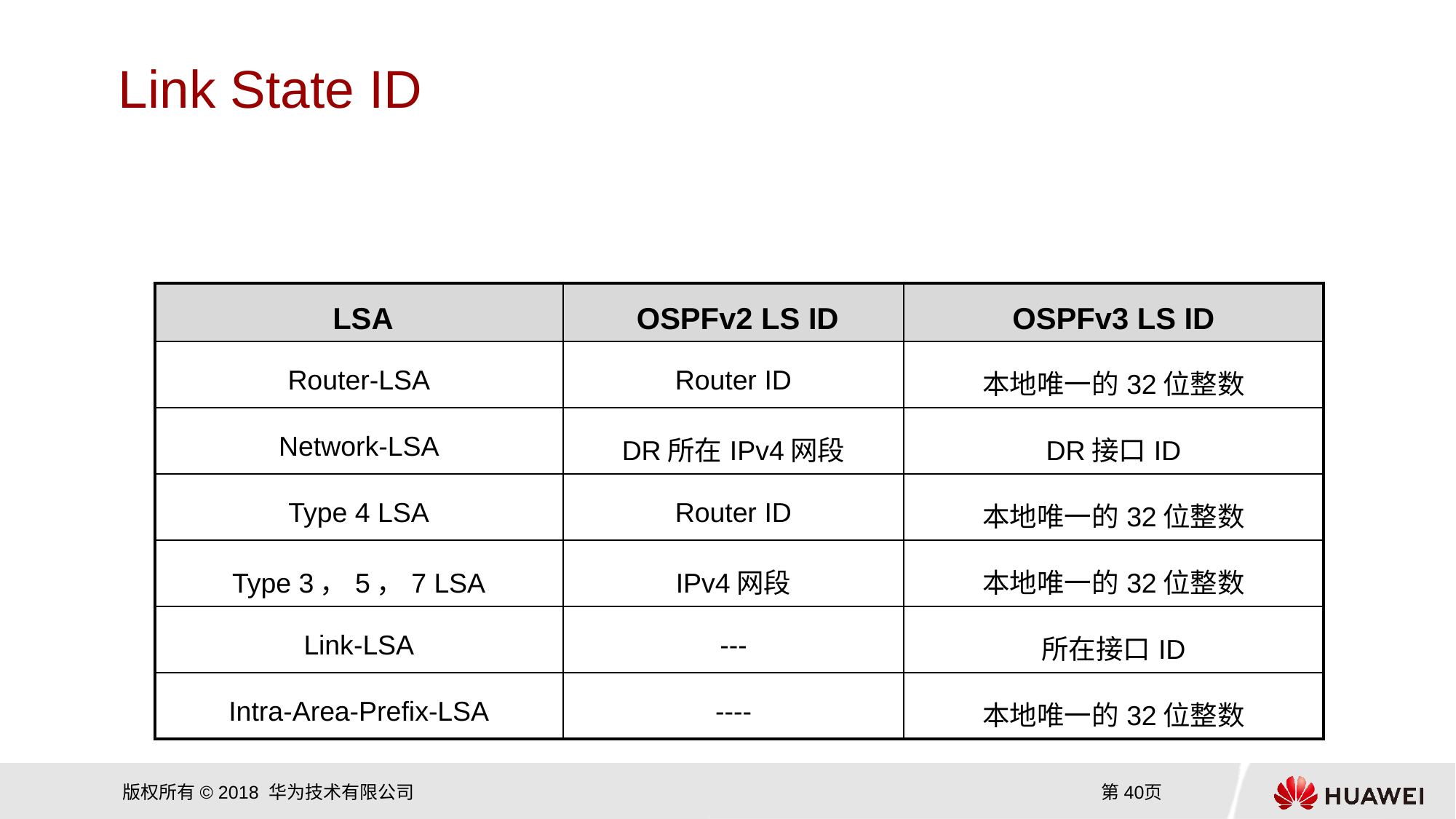

# Link State ID
4字节。不再包含地址信息，对于不同的LSA类型，该字段的含义如下表，同时提供与OSPFv2中含义的对比。
| LSA | OSPFv2 LS ID | OSPFv3 LS ID |
| --- | --- | --- |
| Router-LSA | Router ID | 本地唯一的32位整数 |
| Network-LSA | DR所在IPv4网段 | DR接口ID |
| Type 4 LSA | Router ID | 本地唯一的32位整数 |
| Type 3，5，7 LSA | IPv4网段 | 本地唯一的32位整数 |
| Link-LSA | --- | 所在接口ID |
| Intra-Area-Prefix-LSA | ---- | 本地唯一的32位整数 |